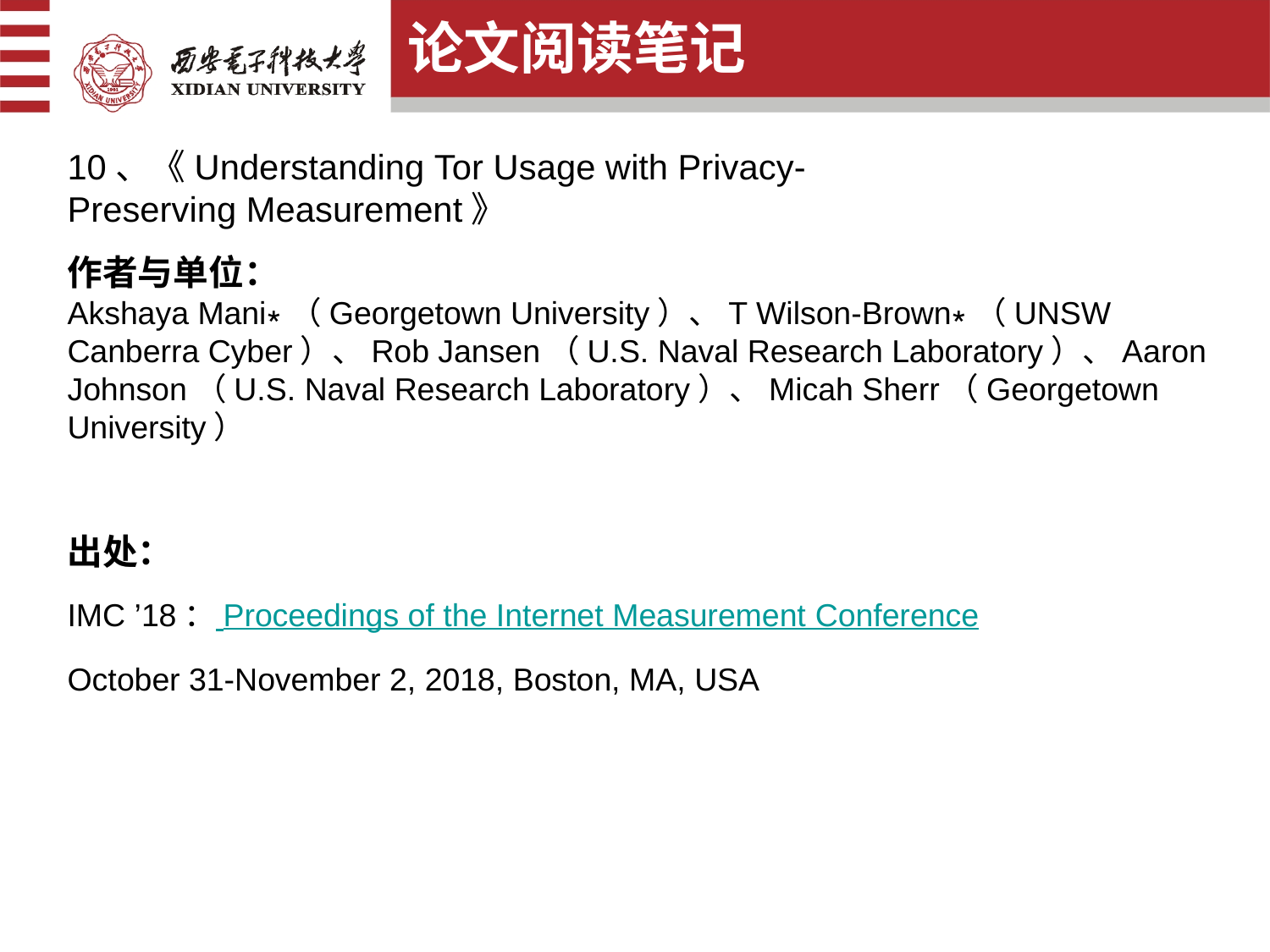

论文阅读笔记
10、《Understanding Tor Usage with Privacy-Preserving Measurement》
作者与单位：
Akshaya Mani∗（Georgetown University）、T Wilson-Brown∗（UNSW Canberra Cyber）、Rob Jansen（U.S. Naval Research Laboratory）、Aaron Johnson（U.S. Naval Research Laboratory）、Micah Sherr（Georgetown University）

出处：
IMC ’18： Proceedings of the Internet Measurement Conference
October 31-November 2, 2018, Boston, MA, USA